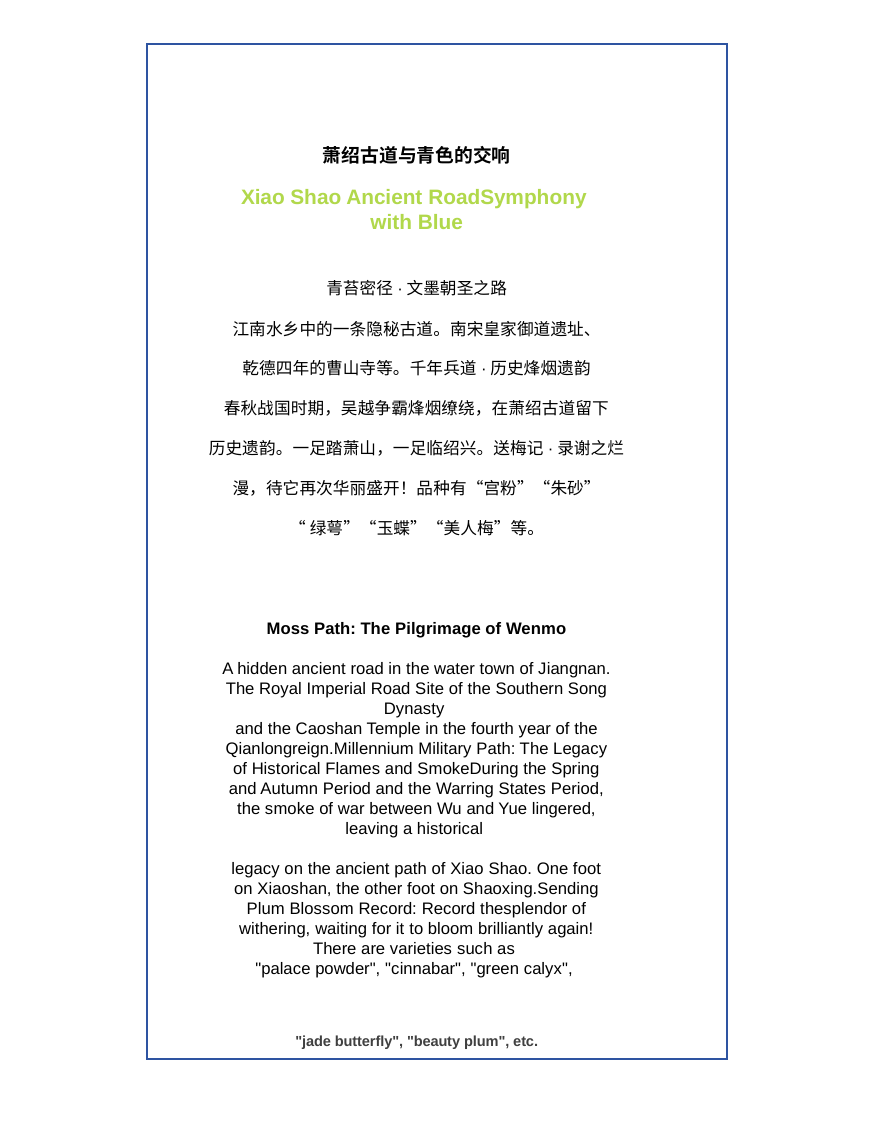

萧绍古道与青色的交响

Xiao Shao Ancient RoadSymphony
with Blue

青苔密径·文墨朝圣之路

江南水乡中的一条隐秘古道。南宋皇家御道遗址、

乾德四年的曹山寺等。千年兵道·历史烽烟遗韵

春秋战国时期，吴越争霸烽烟缭绕，在萧绍古道留下

历史遗韵。一足踏萧山，一足临绍兴。送梅记·录谢之烂

漫，待它再次华丽盛开！品种有“宫粉”“朱砂”

“绿萼”“玉蝶”“美人梅”等。

Moss Path: The Pilgrimage of Wenmo

A hidden ancient road in the water town of Jiangnan.
The Royal Imperial Road Site of the Southern Song Dynasty
and the Caoshan Temple in the fourth year of the Qianlongreign.Millennium Military Path: The Legacy of Historical Flames and SmokeDuring the Spring and Autumn Period and the Warring States Period, the smoke of war between Wu and Yue lingered, leaving a historical

legacy on the ancient path of Xiao Shao. One foot on Xiaoshan, the other foot on Shaoxing.Sending Plum Blossom Record: Record thesplendor of withering, waiting for it to bloom brilliantly again! There are varieties such as
"palace powder", "cinnabar", "green calyx",

"jade butterfly", "beauty plum", etc.